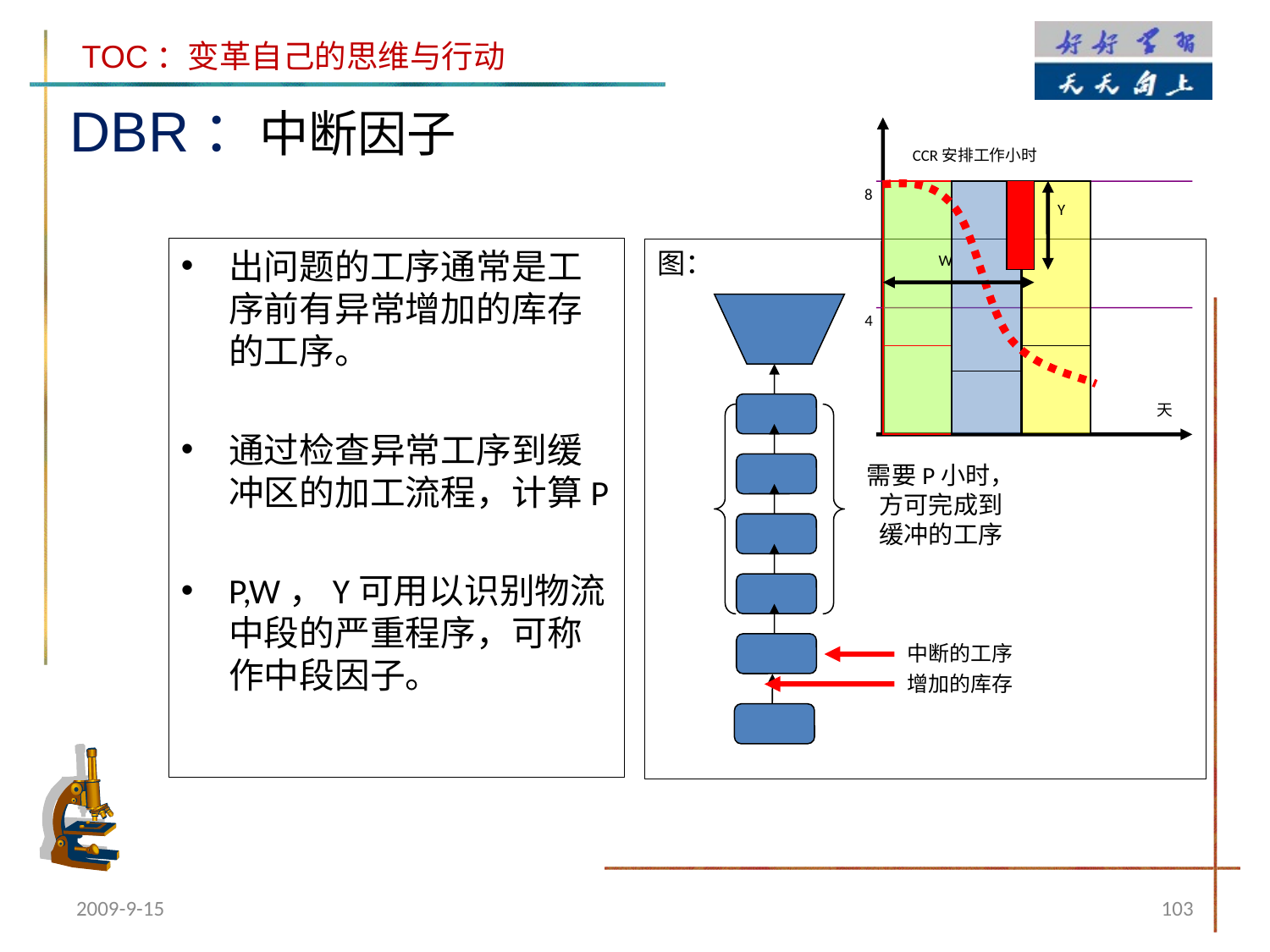

DBR：中断因子

CCR安排工作小时
8

Y
W

4

天

出问题的工序通常是工序前有异常增加的库存的工序。

通过检查异常工序到缓冲区的加工流程，计算P

P,W，Y可用以识别物流中段的严重程序，可称作中段因子。

图：

需要P小时，方可完成到缓冲的工序

中断的工序

增加的库存

2009-9-15
103